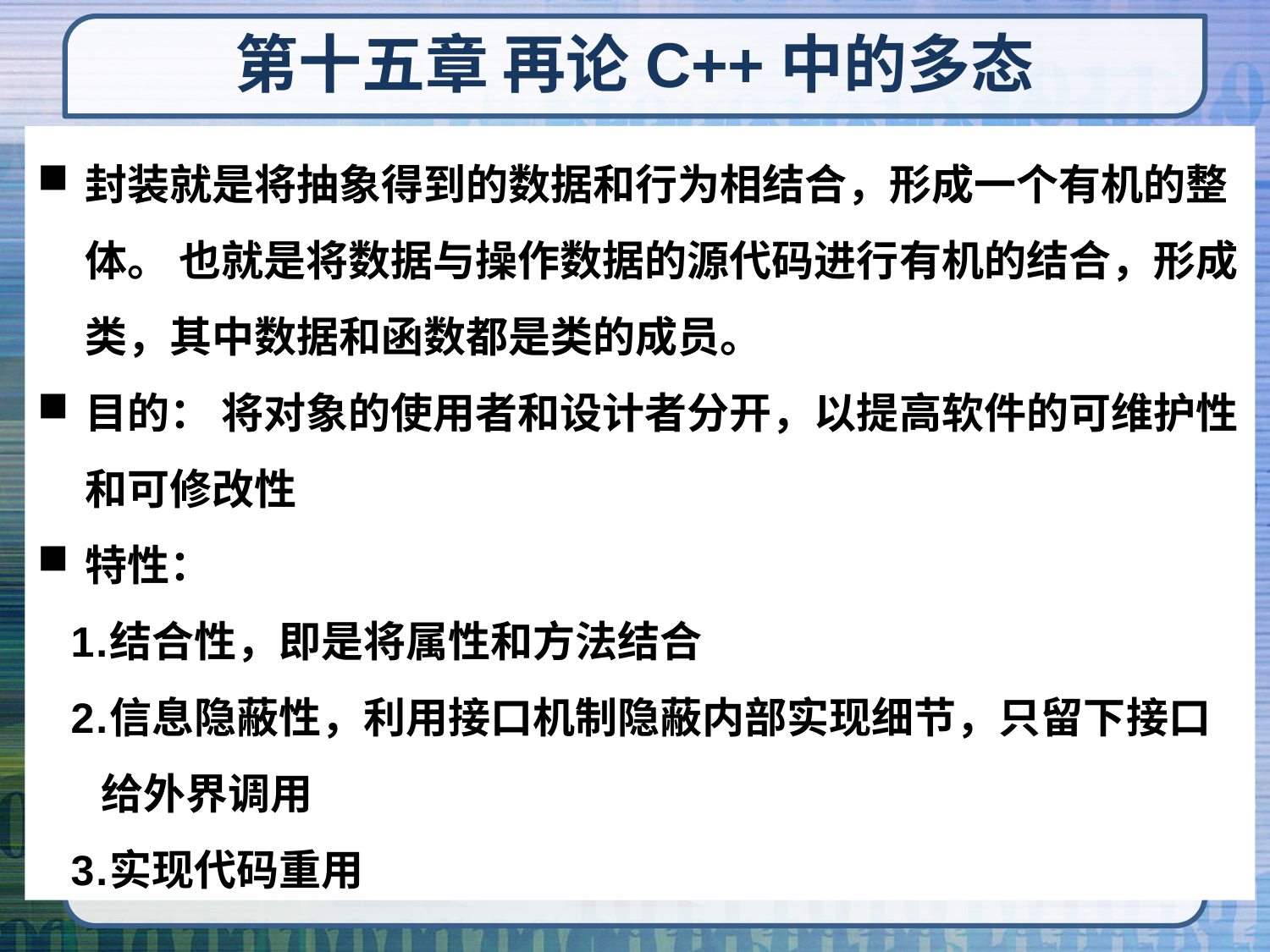

# 第十五章 再论C++中的多态
封装就是将抽象得到的数据和行为相结合，形成一个有机的整体。 也就是将数据与操作数据的源代码进行有机的结合，形成类，其中数据和函数都是类的成员。
目的： 将对象的使用者和设计者分开，以提高软件的可维护性和可修改性
特性：
结合性，即是将属性和方法结合
信息隐蔽性，利用接口机制隐蔽内部实现细节，只留下接口给外界调用
实现代码重用
C++的三大特性封装、继承和多态